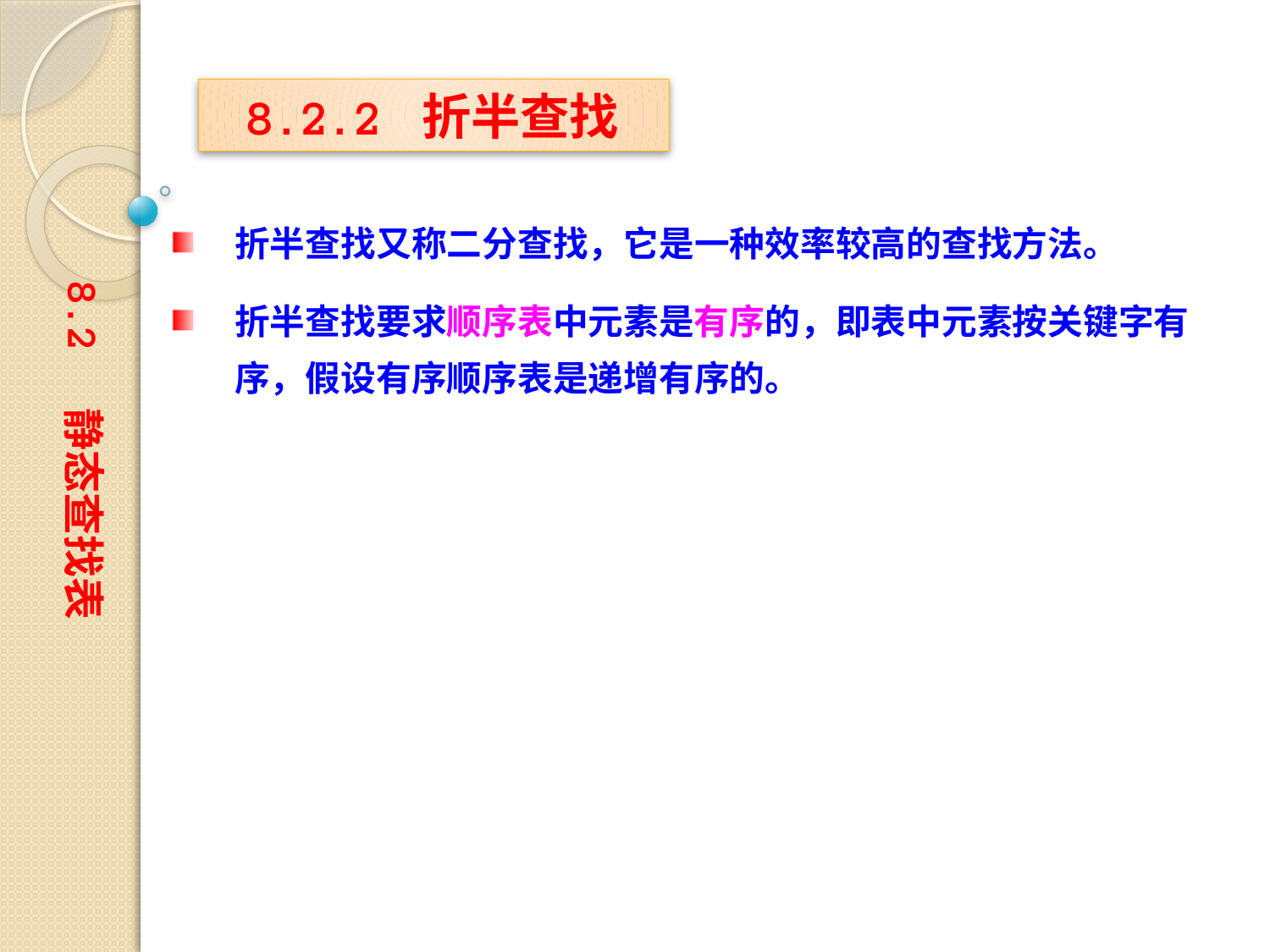

8.2.2 折半查找
折半查找又称二分查找，它是一种效率较高的查找方法。
折半查找要求顺序表中元素是有序的，即表中元素按关键字有序，假设有序顺序表是递增有序的。
8.2  静态查找表